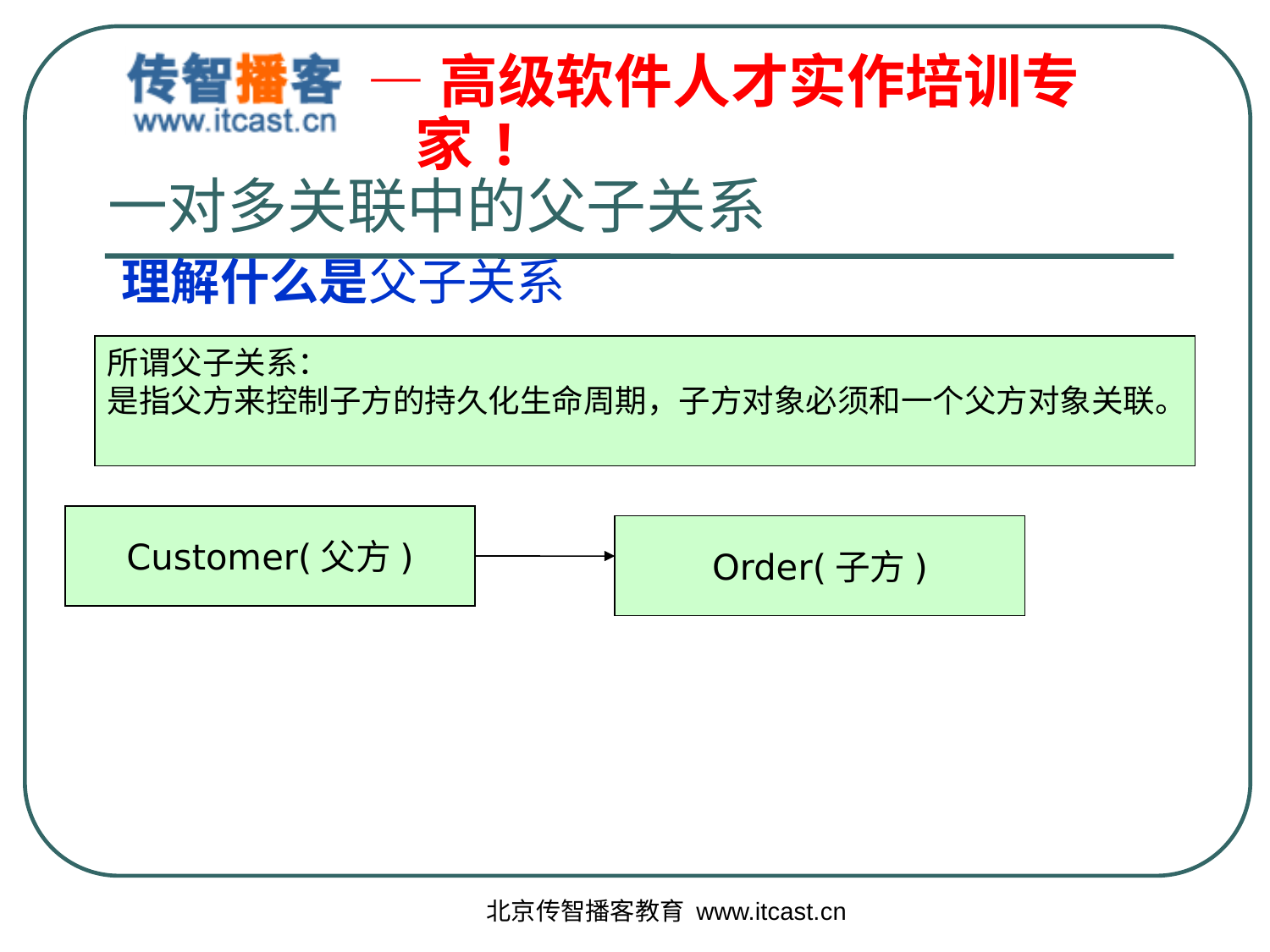

# 一对多关联中的父子关系
   理解什么是父子关系
所谓父子关系：
是指父方来控制子方的持久化生命周期，子方对象必须和一个父方对象关联。
Customer(父方)
Order(子方)

北京传智播客教育 www.itcast.cn